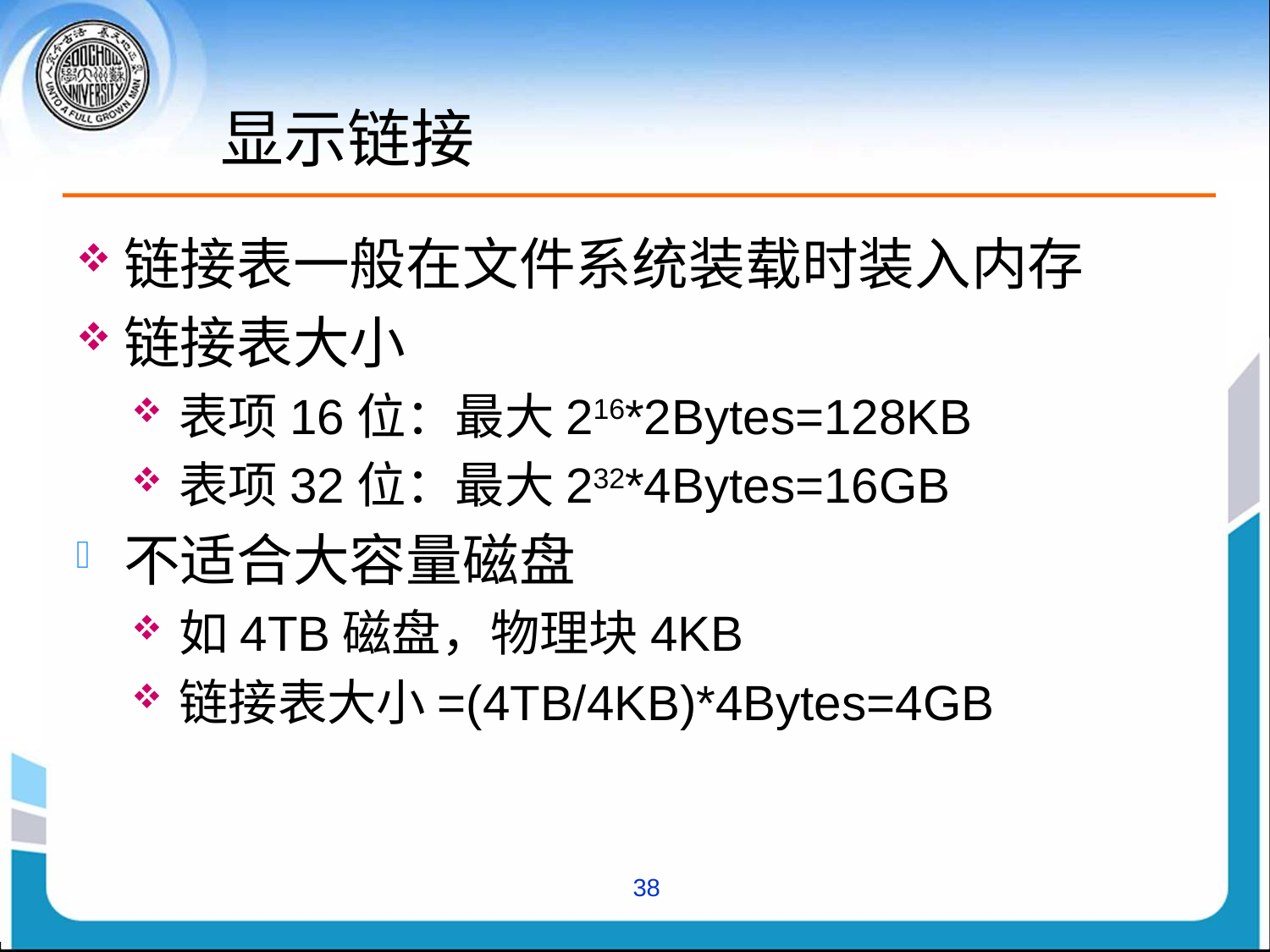

# 显示链接
链接表一般在文件系统装载时装入内存
链接表大小
表项16位：最大216*2Bytes=128KB
表项32位：最大232*4Bytes=16GB
不适合大容量磁盘
如4TB磁盘，物理块4KB
链接表大小=(4TB/4KB)*4Bytes=4GB
38